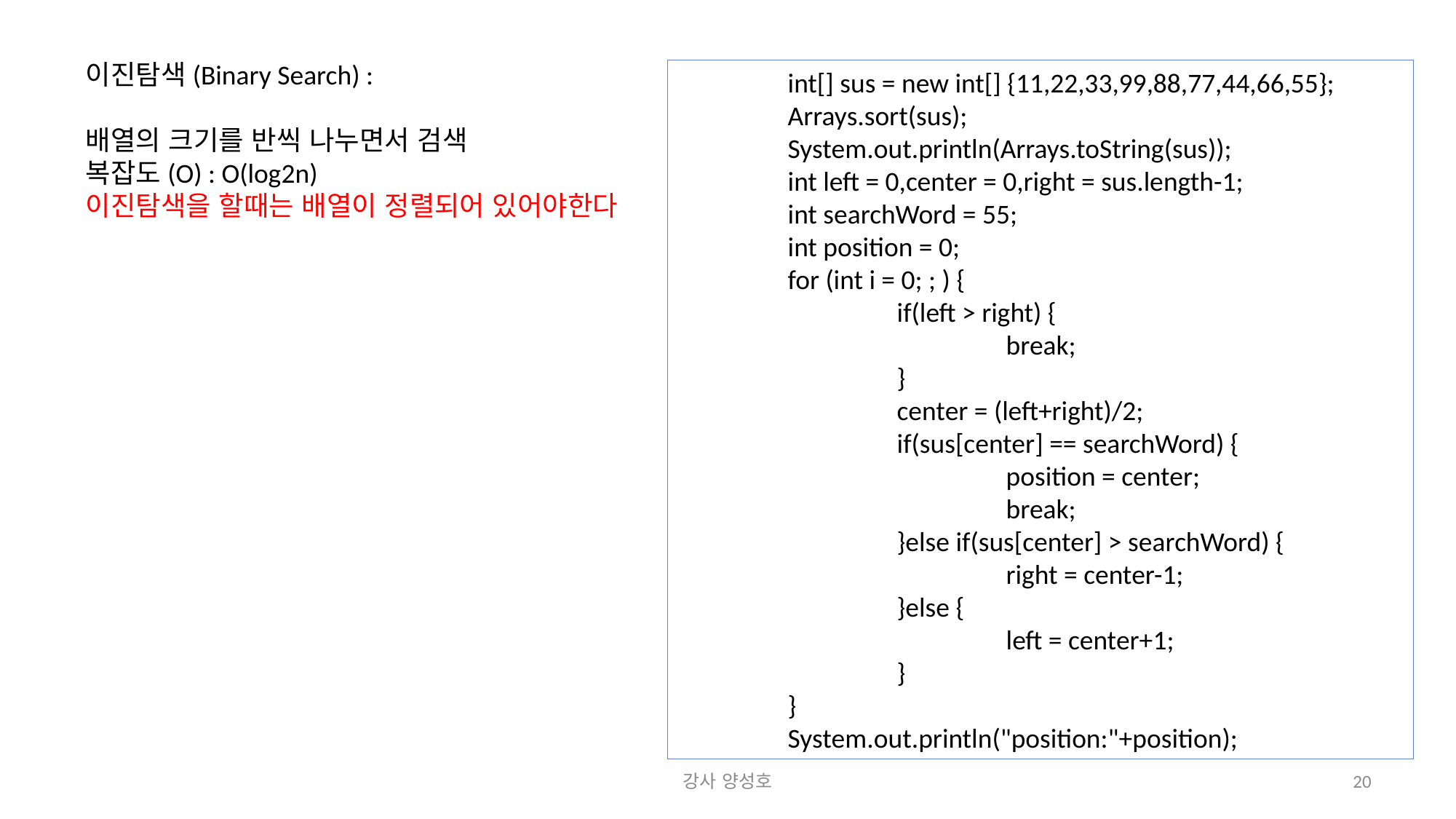

이진탐색(Binary Search) :

배열의 크기를 반씩 나누면서 검색
복잡도(O) : O(log2n)
이진탐색을 할때는 배열이 정렬되어 있어야한다
	int[] sus = new int[] {11,22,33,99,88,77,44,66,55};
	Arrays.sort(sus);
	System.out.println(Arrays.toString(sus));
	int left = 0,center = 0,right = sus.length-1;
	int searchWord = 55;
	int position = 0;
	for (int i = 0; ; ) {
		if(left > right) {
			break;
		}
		center = (left+right)/2;
		if(sus[center] == searchWord) {
			position = center;
			break;
		}else if(sus[center] > searchWord) {
			right = center-1;
		}else {
			left = center+1;
		}
	}
	System.out.println("position:"+position);
강사 양성호
20